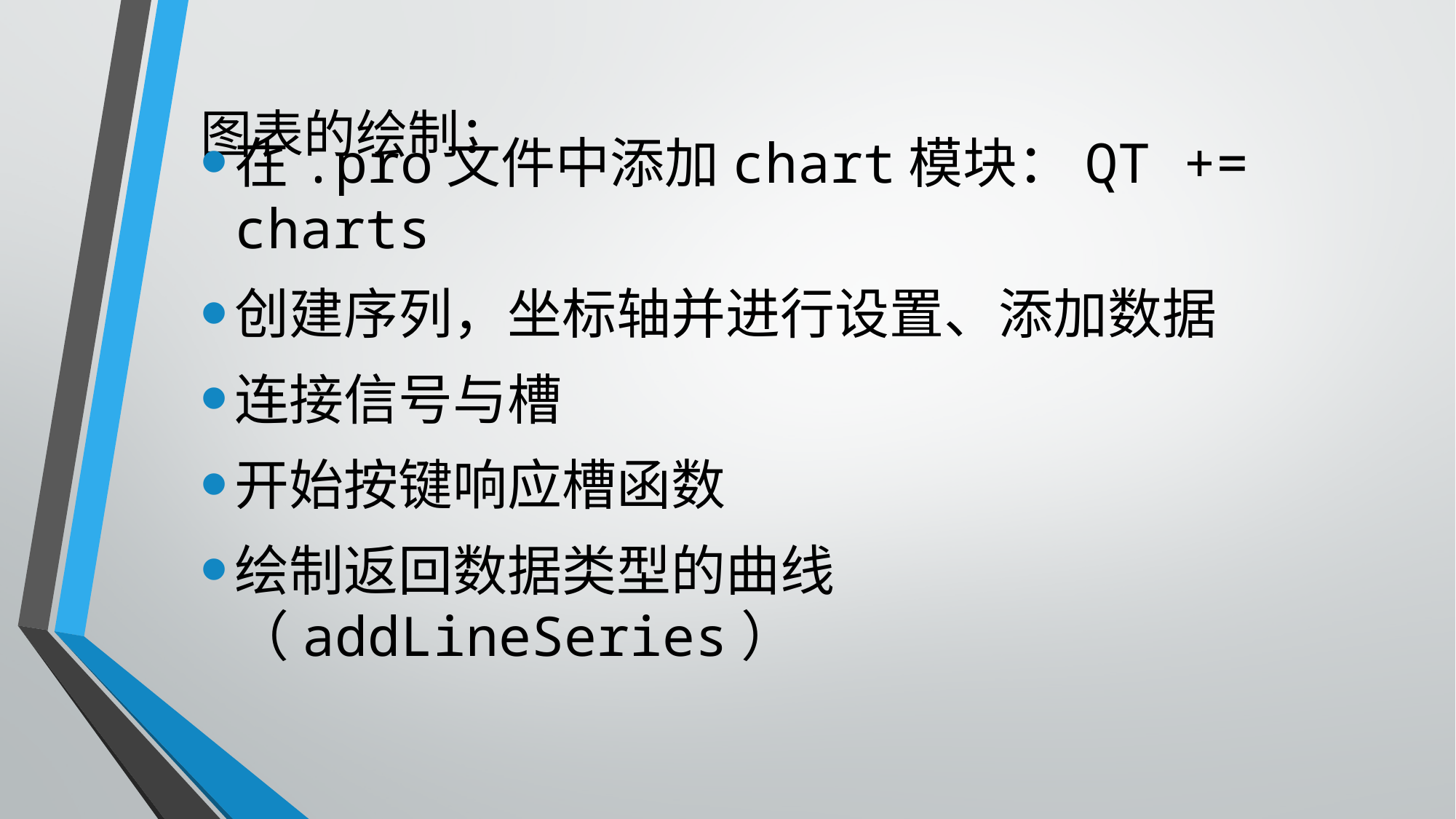

# 图表的绘制：
在.pro文件中添加chart模块：QT += charts
创建序列，坐标轴并进行设置、添加数据
连接信号与槽
开始按键响应槽函数
绘制返回数据类型的曲线（addLineSeries）